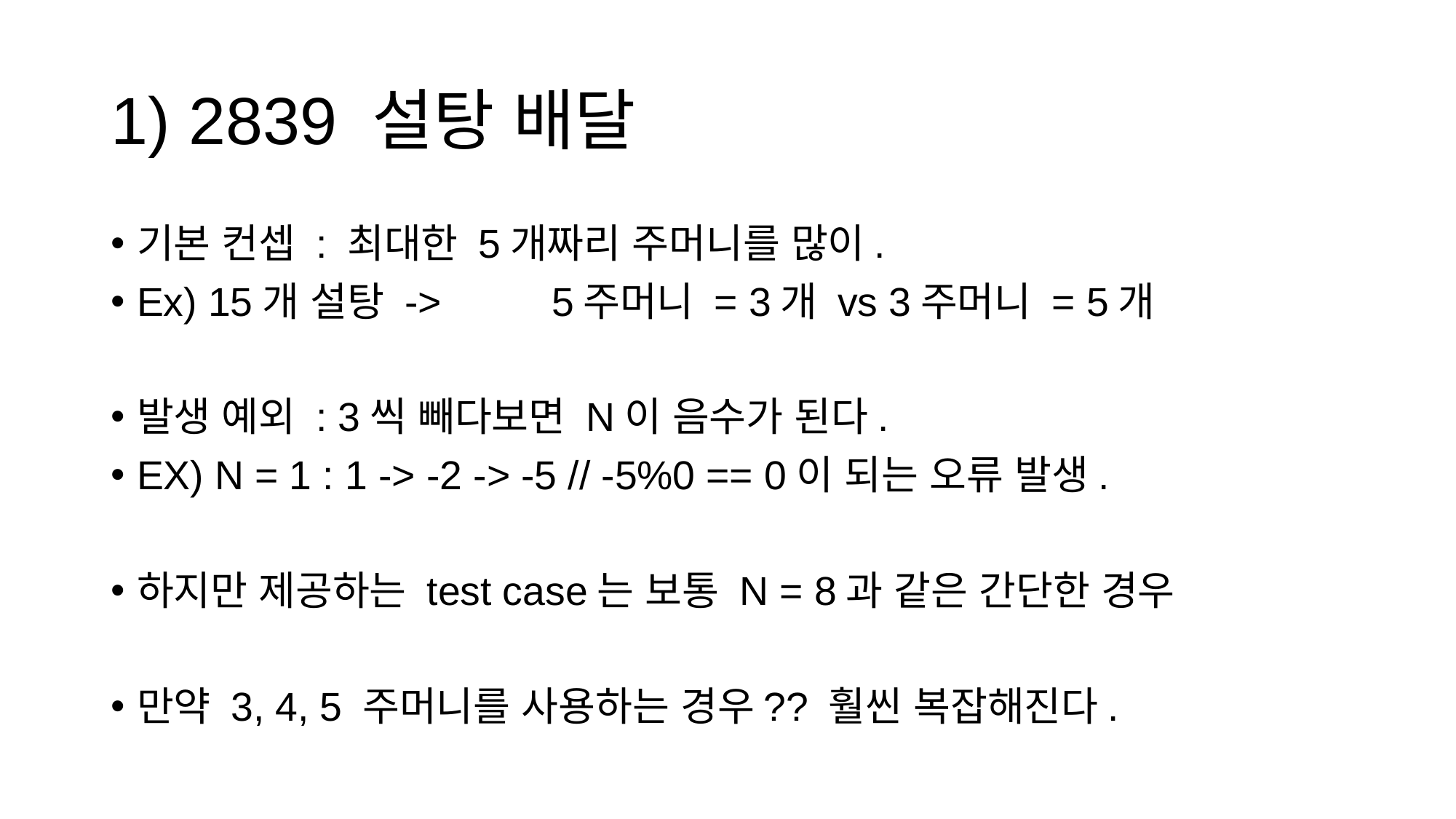

# 1) 2839 설탕 배달
기본 컨셉 : 최대한 5개짜리 주머니를 많이.
Ex) 15개 설탕 -> 	5주머니 = 3개 vs 3주머니 = 5개

발생 예외 : 3씩 빼다보면 N이 음수가 된다.
EX) N = 1 : 1 -> -2 -> -5 // -5%0 == 0이 되는 오류 발생.

하지만 제공하는 test case는 보통 N = 8과 같은 간단한 경우

만약 3, 4, 5 주머니를 사용하는 경우?? 훨씬 복잡해진다.